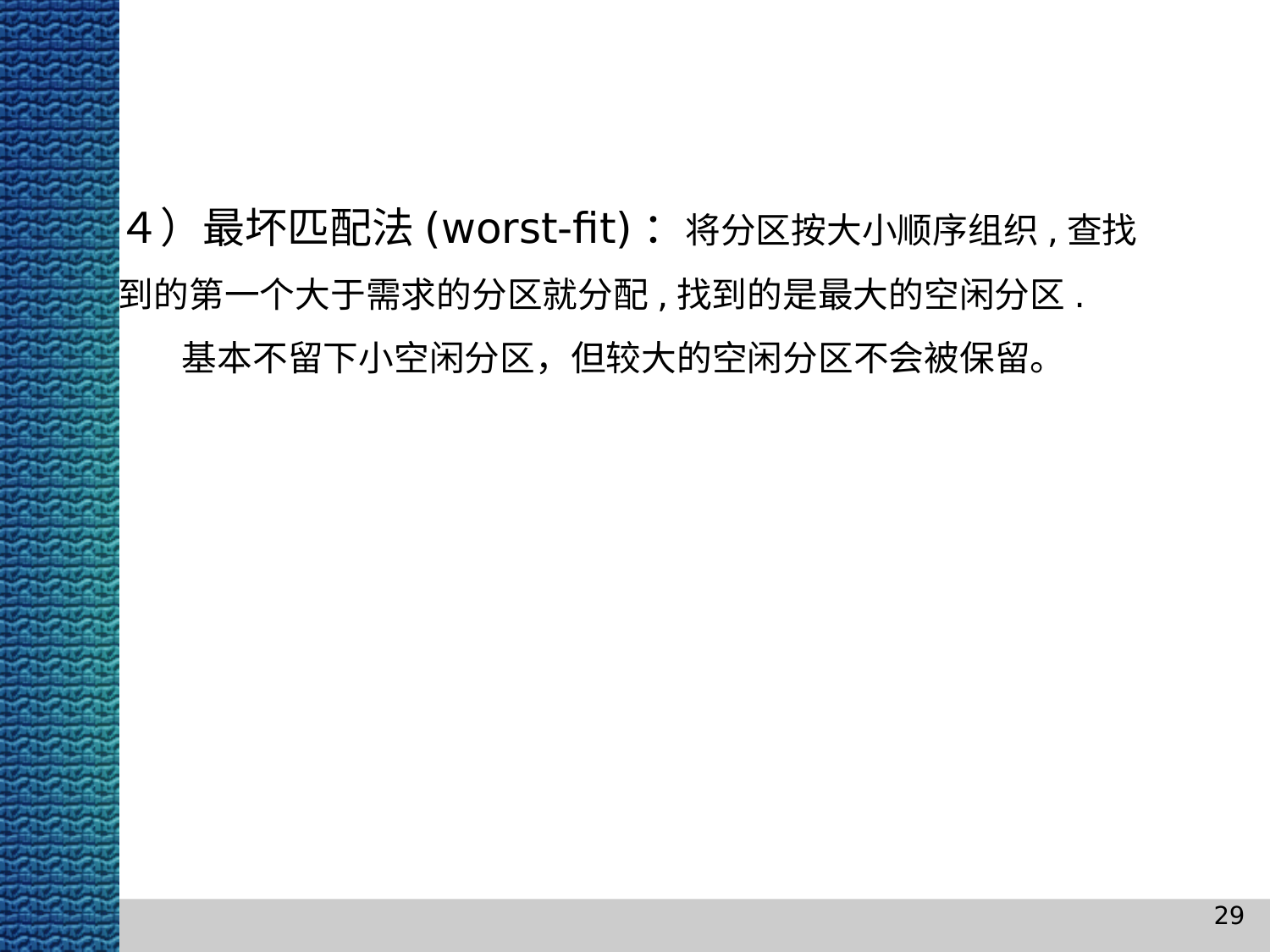

４）最坏匹配法(worst-fit)：将分区按大小顺序组织,查找到的第一个大于需求的分区就分配,找到的是最大的空闲分区.
基本不留下小空闲分区，但较大的空闲分区不会被保留。

29